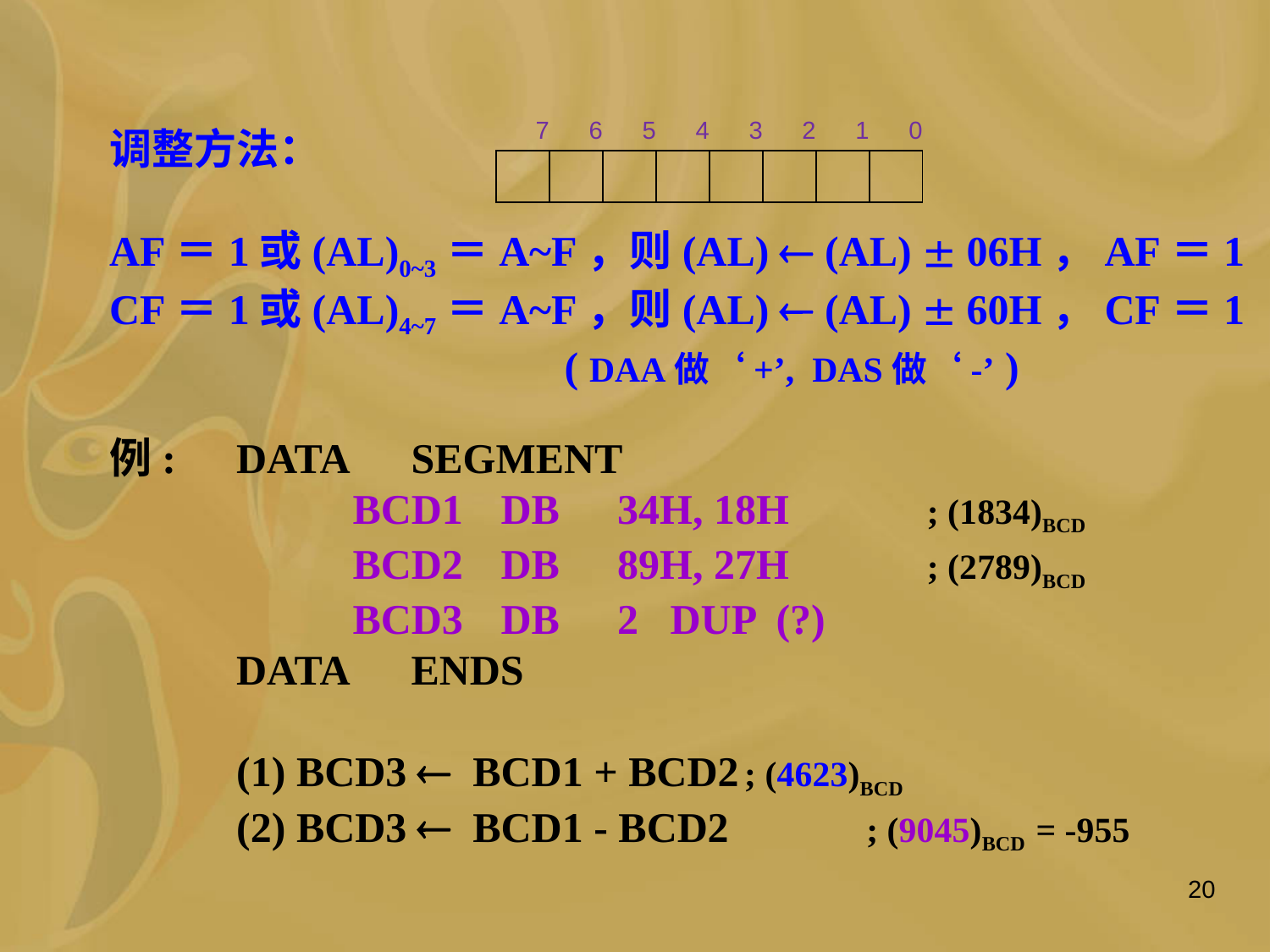

| 7 | 6 | 5 | 4 | 3 | 2 | 1 | 0 |
| --- | --- | --- | --- | --- | --- | --- | --- |
|  |  |  |  |  |  |  |  |
调整方法：

AF＝1或(AL)0~3＝A~F，则(AL) ← (AL) ± 06H，AF＝1
CF＝1或(AL)4~7＝A~F，则(AL) ← (AL) ± 60H，CF＝1
                                           ( DAA做‘+’,  DAS做‘-’ )

例:	DATA      SEGMENT
	           BCD1	 DB	34H, 18H             ; (1834)BCD
	           BCD2	 DB	89H, 27H             ; (2789)BCD
	           BCD3	 DB	2   DUP  (?)
	DATA      ENDS

            (1) BCD3 ←  BCD1 + BCD2	; (4623)BCD
            (2) BCD3 ←  BCD1 - BCD2             ; (9045)BCD = -955
20